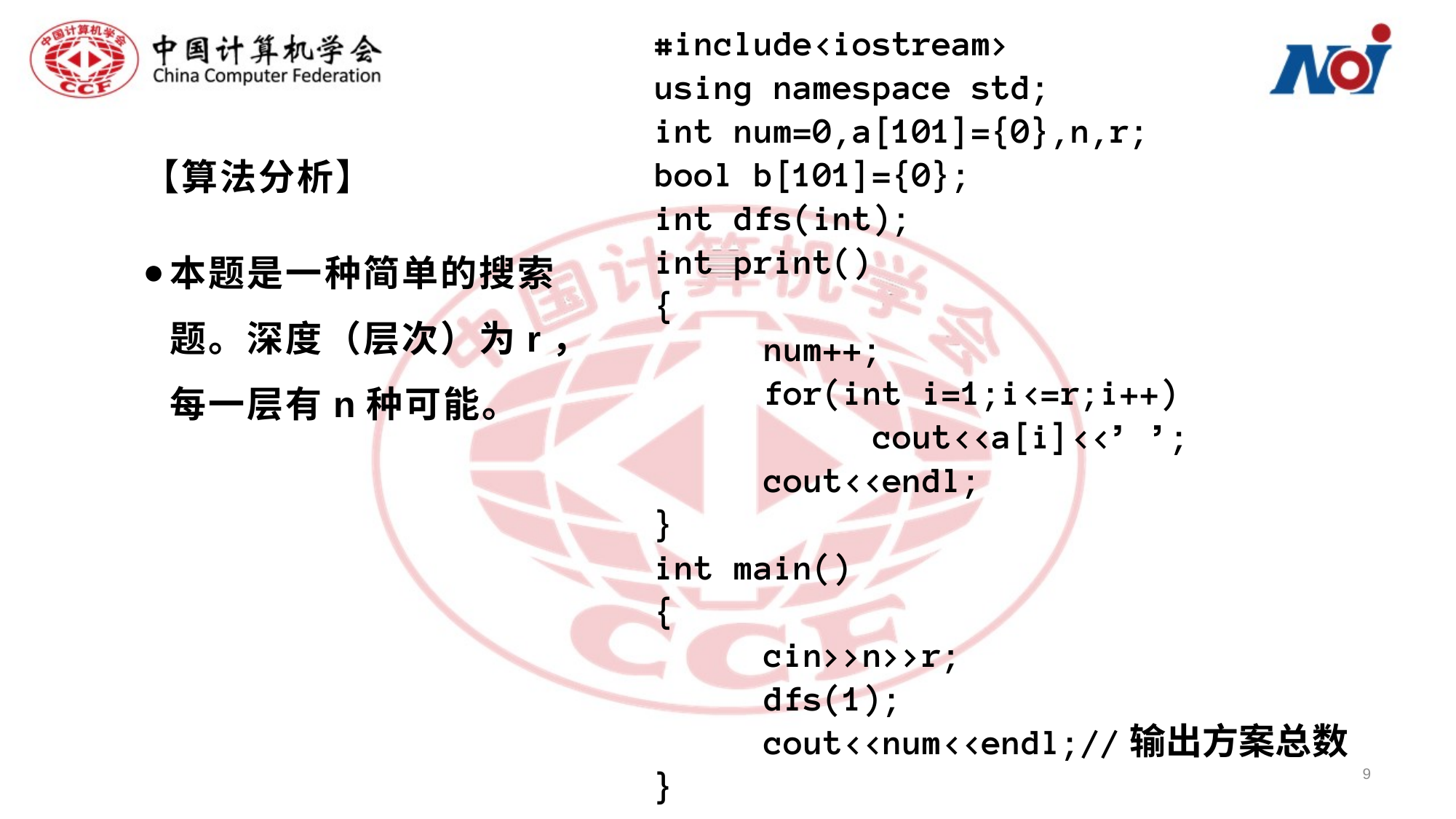

#include<iostream>
using namespace std;
int num=0,a[101]={0},n,r;
bool b[101]={0};
int dfs(int);
int print()
{
	num++;
	for(int i=1;i<=r;i++)
		cout<<a[i]<<’ ’;
	cout<<endl;
}
int main()
{
	cin>>n>>r;
	dfs(1);
	cout<<num<<endl;//输出方案总数
}
【算法分析】
本题是一种简单的搜索题。深度（层次）为r，每一层有n种可能。
9